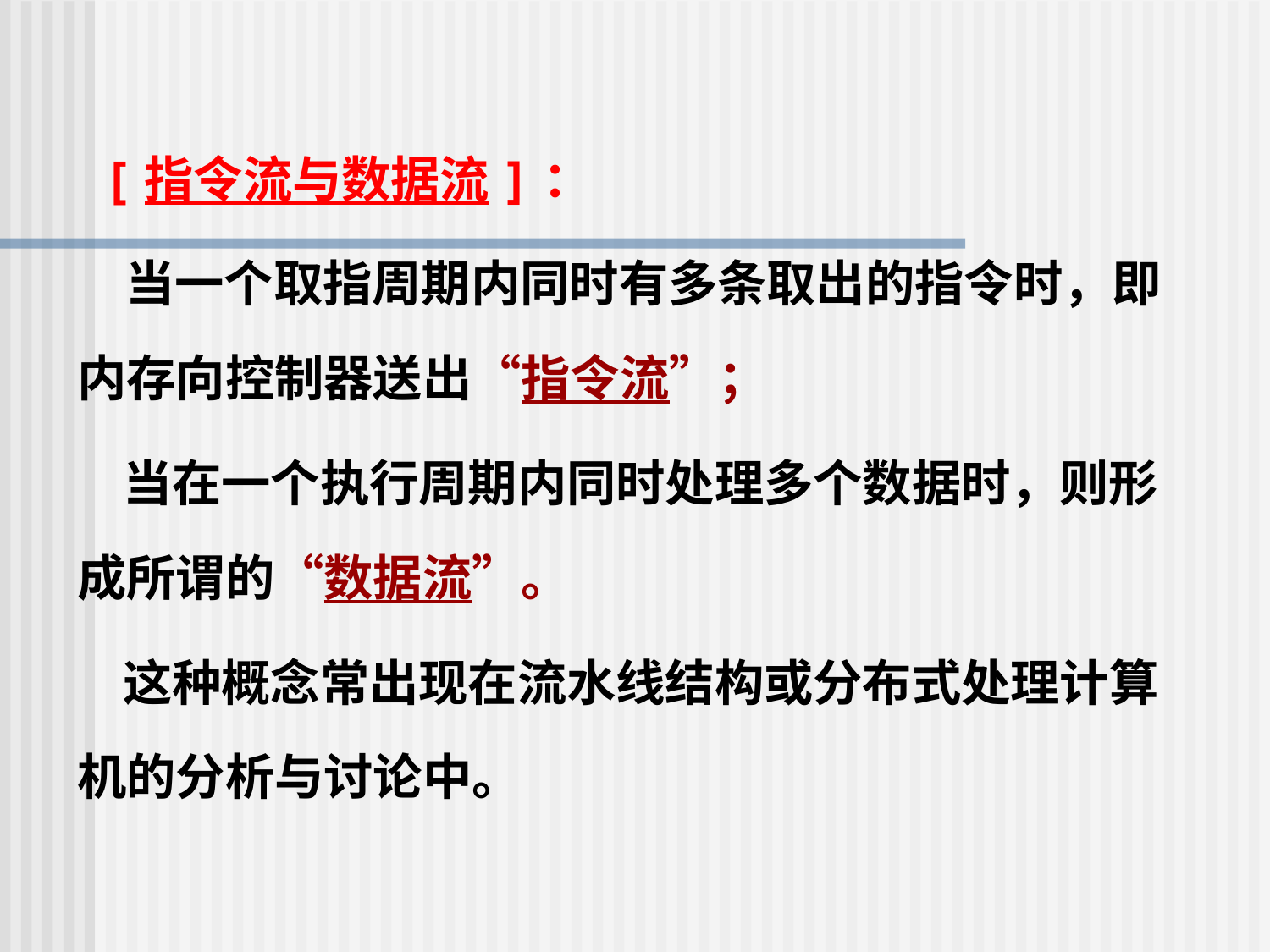

[指令流与数据流]：
    当一个取指周期内同时有多条取出的指令时，即内存向控制器送出“指令流”；
   当在一个执行周期内同时处理多个数据时，则形成所谓的“数据流”。
   这种概念常出现在流水线结构或分布式处理计算机的分析与讨论中。